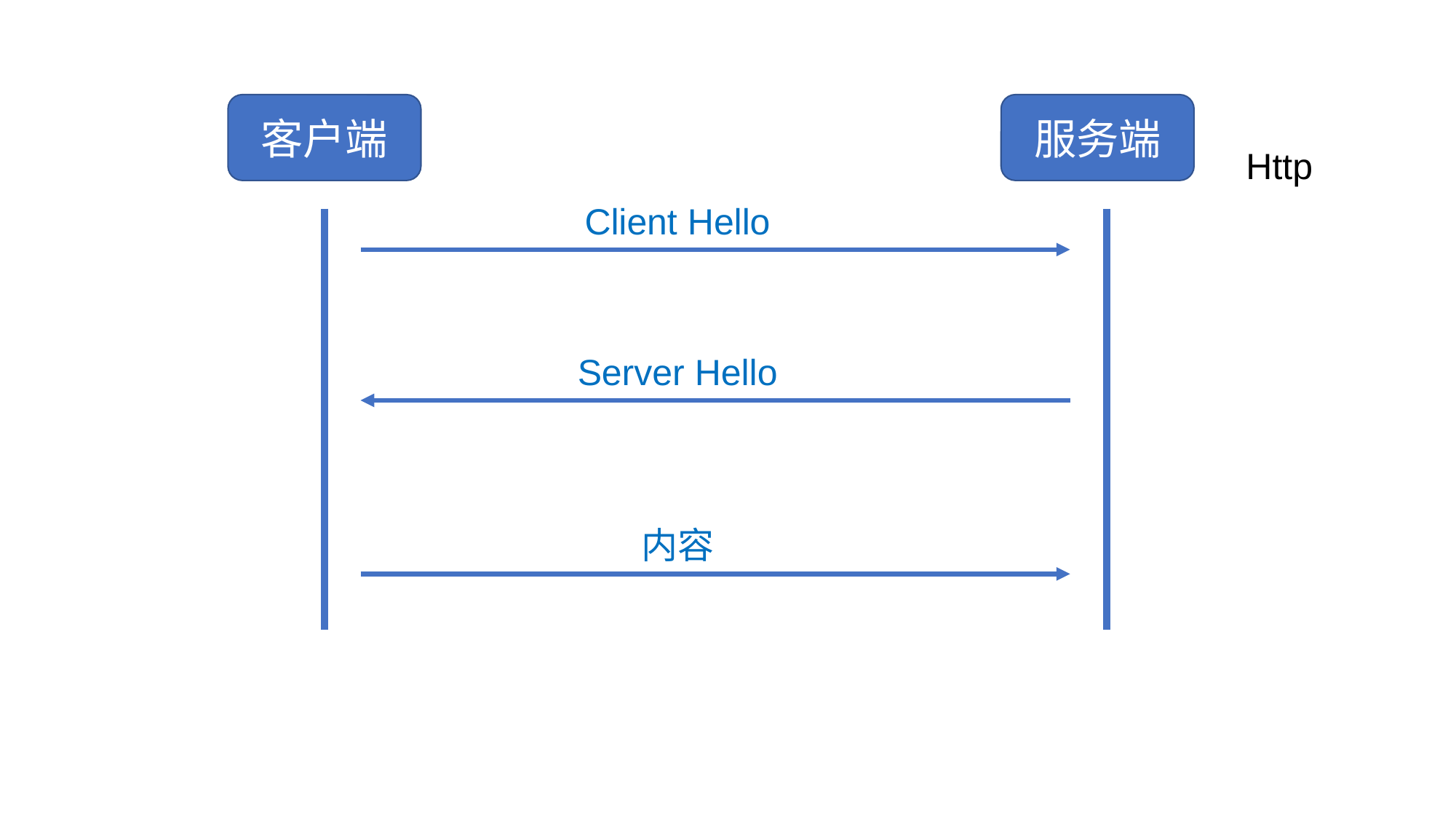

客户端
服务端
Http
Client Hello
Server Hello
内容